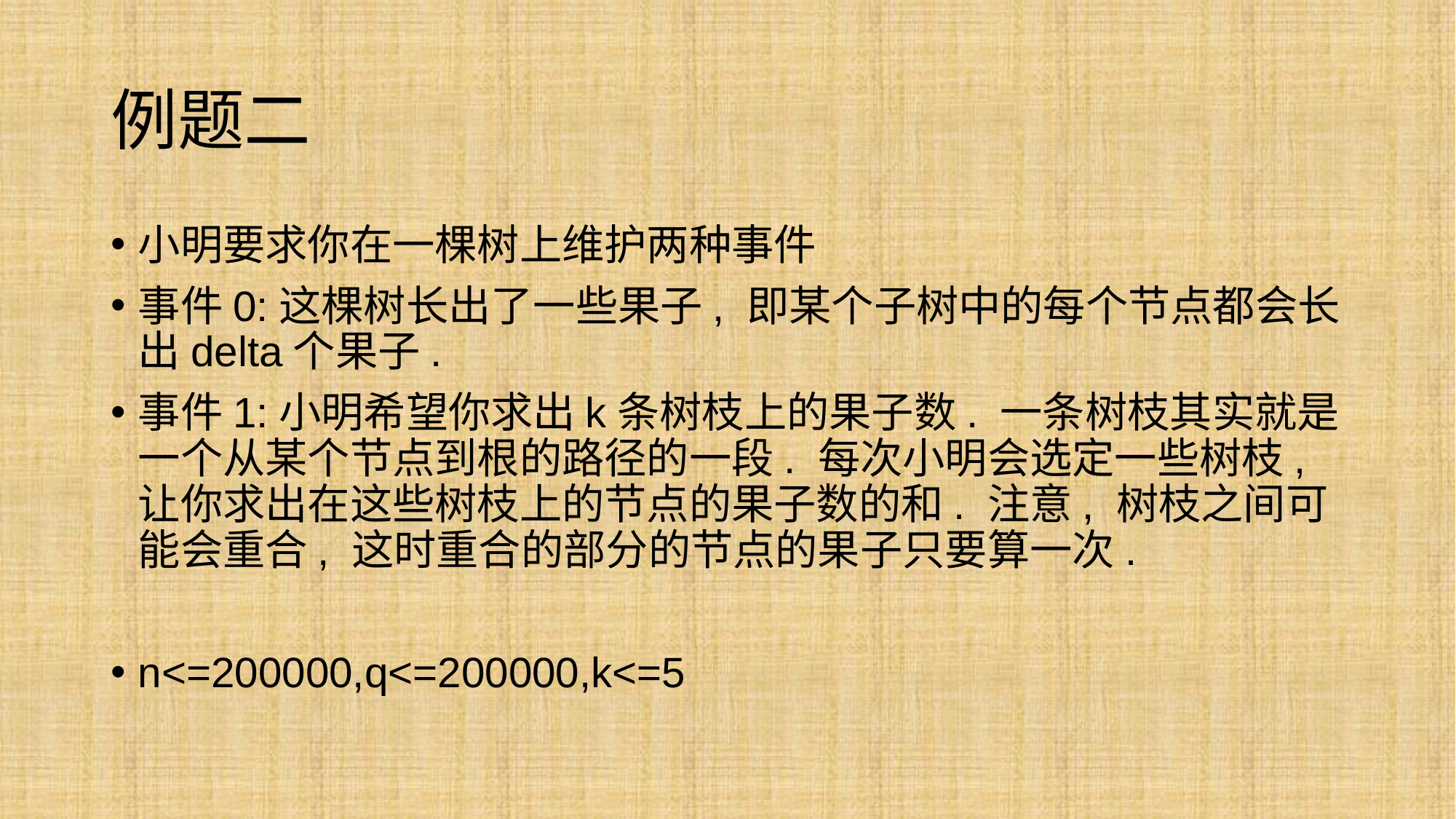

# 例题二
小明要求你在一棵树上维护两种事件
事件0:这棵树长出了一些果子, 即某个子树中的每个节点都会长出delta个果子.
事件1:小明希望你求出k条树枝上的果子数. 一条树枝其实就是一个从某个节点到根的路径的一段. 每次小明会选定一些树枝, 让你求出在这些树枝上的节点的果子数的和. 注意, 树枝之间可能会重合, 这时重合的部分的节点的果子只要算一次.

n<=200000,q<=200000,k<=5